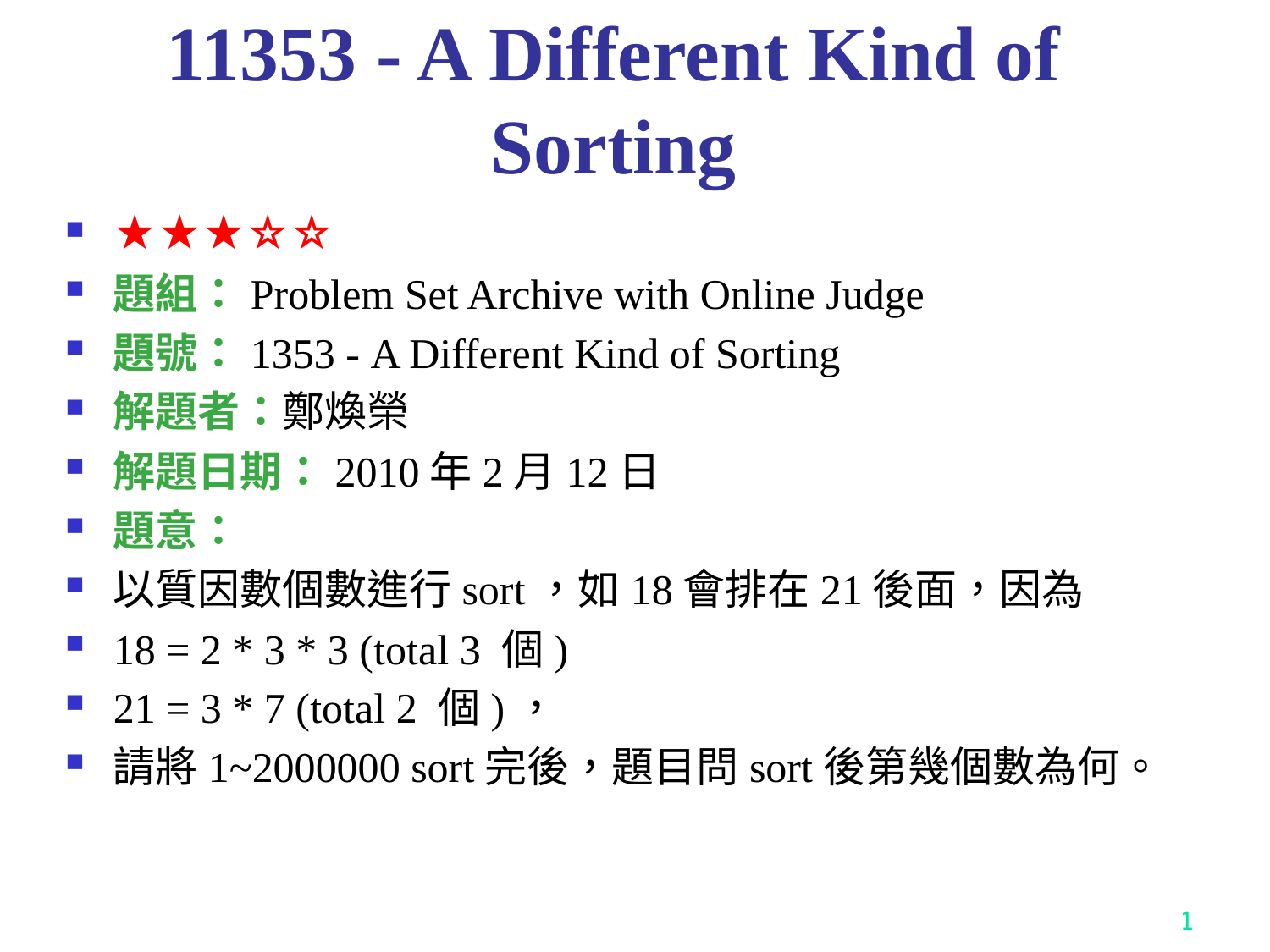

# 11353 - A Different Kind of Sorting
★★★☆☆
題組：Problem Set Archive with Online Judge
題號：1353 - A Different Kind of Sorting
解題者：鄭煥榮
解題日期：2010年2月12日
題意：
以質因數個數進行sort，如18會排在21後面，因為
18 = 2 * 3 * 3 (total 3 個)
21 = 3 * 7 (total 2 個)，
請將1~2000000 sort完後，題目問sort後第幾個數為何。

1